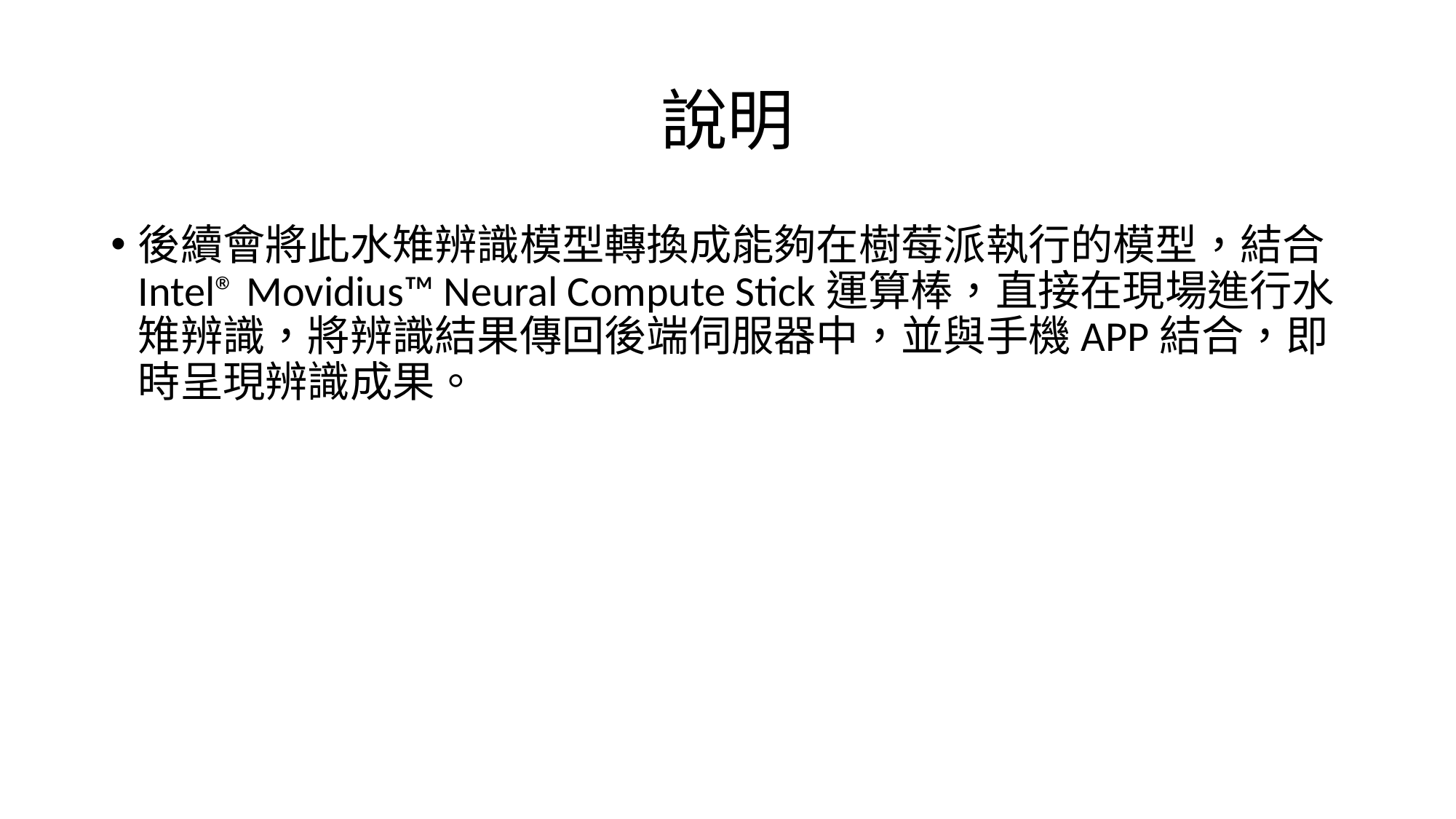

# 說明
後續會將此水雉辨識模型轉換成能夠在樹莓派執行的模型，結合Intel® Movidius™ Neural Compute Stick運算棒，直接在現場進行水雉辨識，將辨識結果傳回後端伺服器中，並與手機APP結合，即時呈現辨識成果。